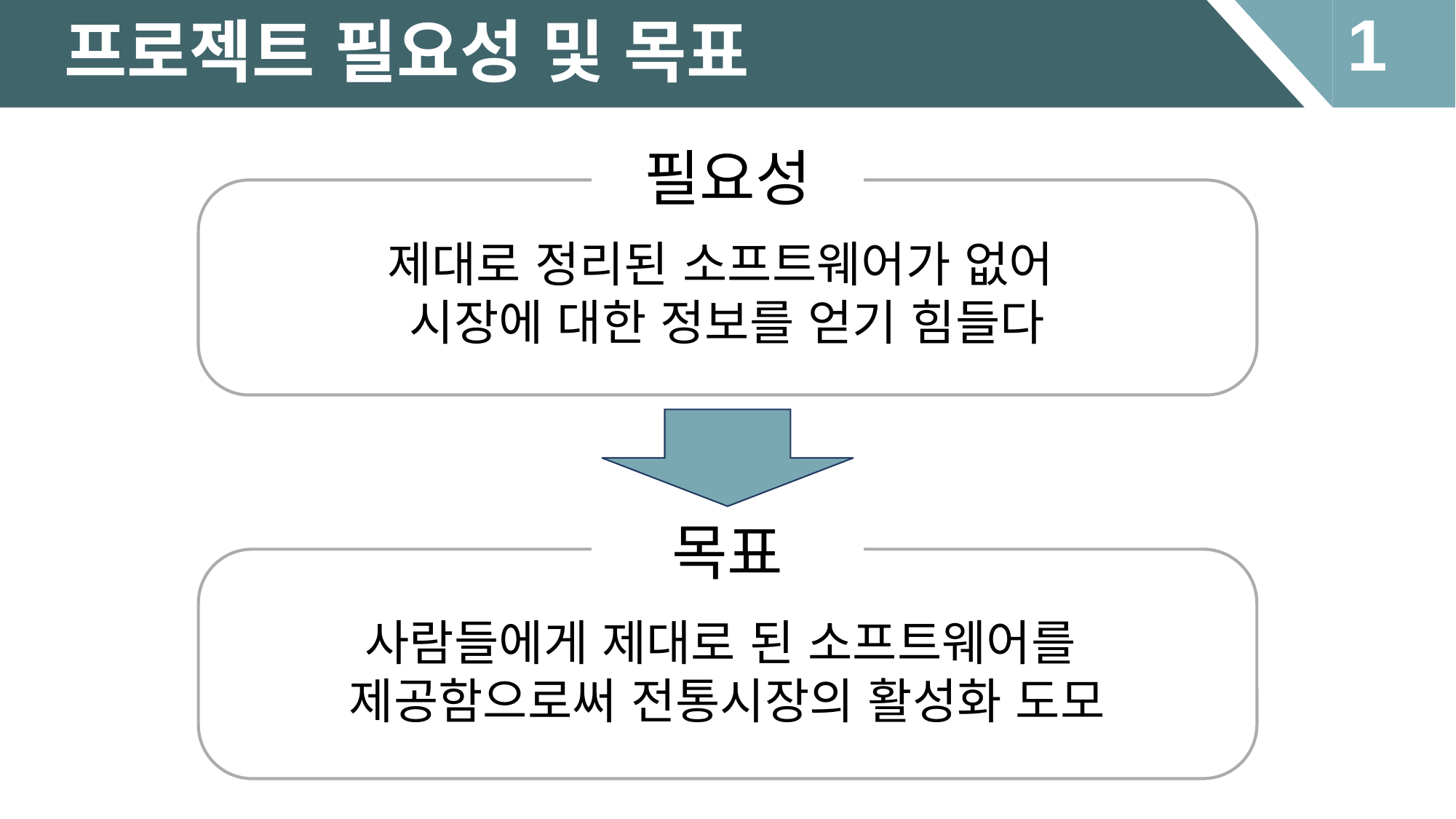

1

프로젝트 필요성 및 목표
필요성

제대로 정리된 소프트웨어가 없어
시장에 대한 정보를 얻기 힘들다

목표

사람들에게 제대로 된 소프트웨어를
제공함으로써 전통시장의 활성화 도모